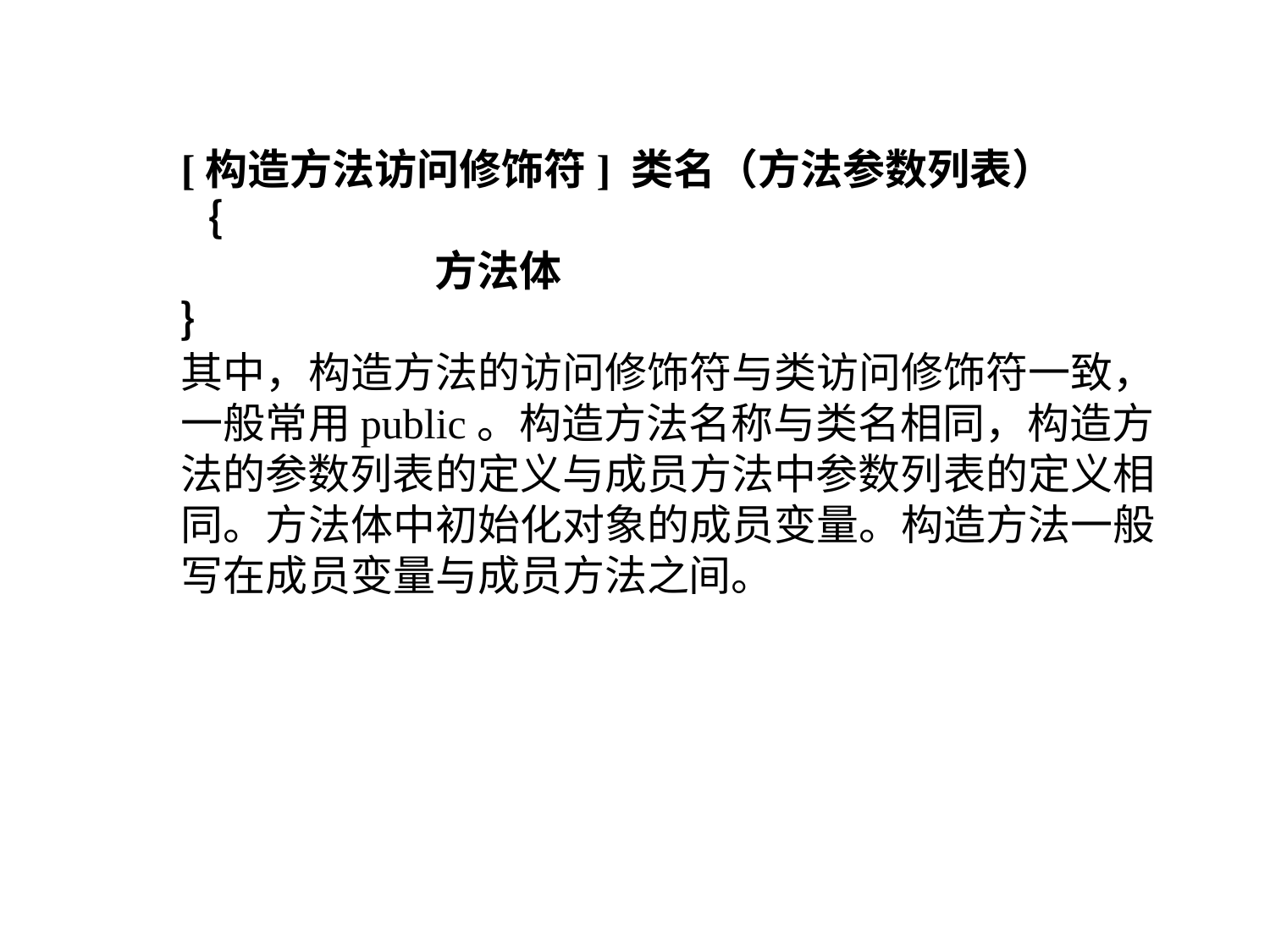

[构造方法访问修饰符] 类名（方法参数列表）
｛
		方法体
｝
其中，构造方法的访问修饰符与类访问修饰符一致，一般常用public。构造方法名称与类名相同，构造方法的参数列表的定义与成员方法中参数列表的定义相同。方法体中初始化对象的成员变量。构造方法一般写在成员变量与成员方法之间。